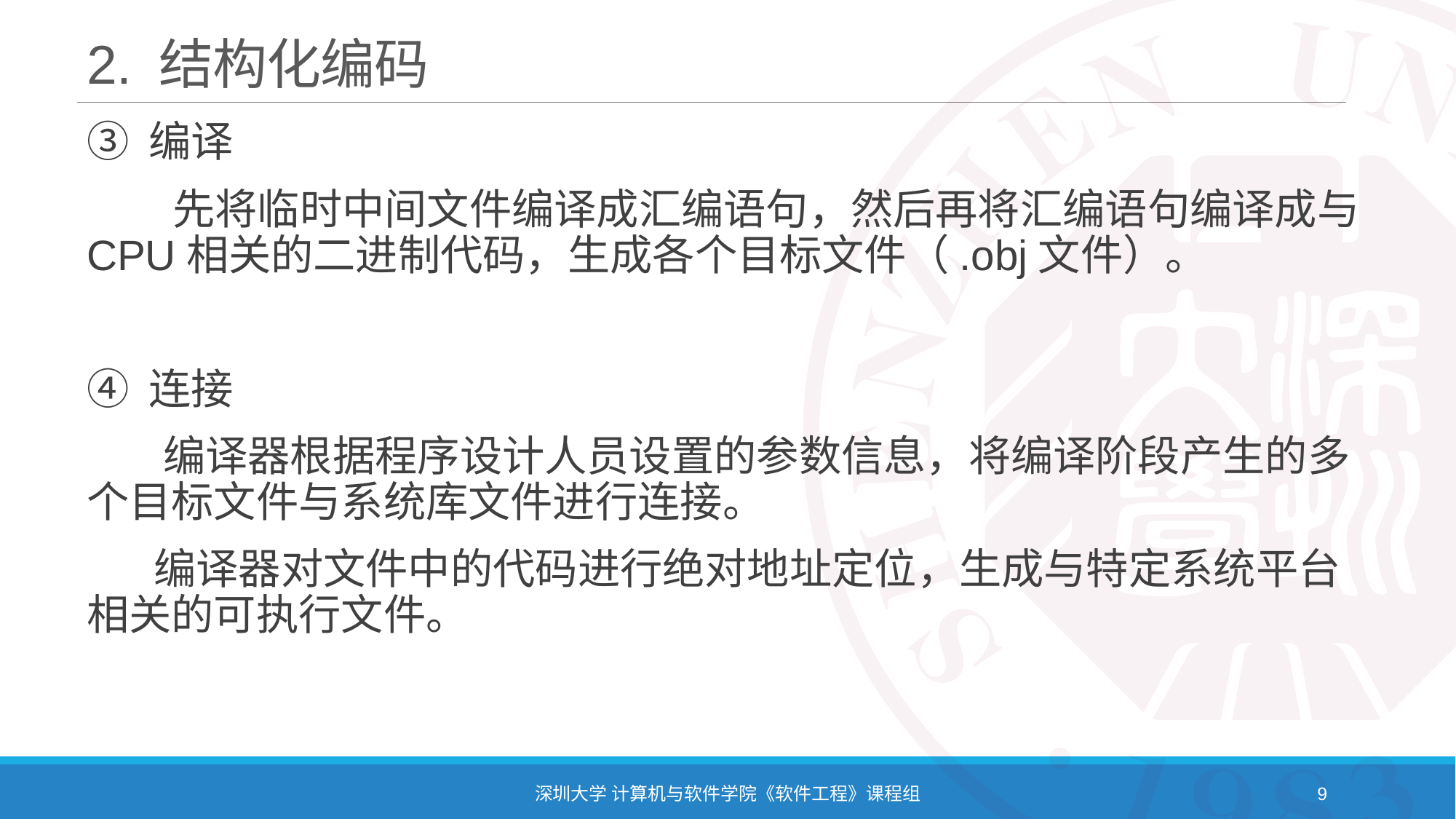

# 2. 结构化编码
③ 编译
        先将临时中间文件编译成汇编语句，然后再将汇编语句编译成与CPU相关的二进制代码，生成各个目标文件（.obj文件）。

④ 连接
       编译器根据程序设计人员设置的参数信息，将编译阶段产生的多个目标文件与系统库文件进行连接。
      编译器对文件中的代码进行绝对地址定位，生成与特定系统平台相关的可执行文件。

深圳大学 计算机与软件学院《软件工程》课程组
9